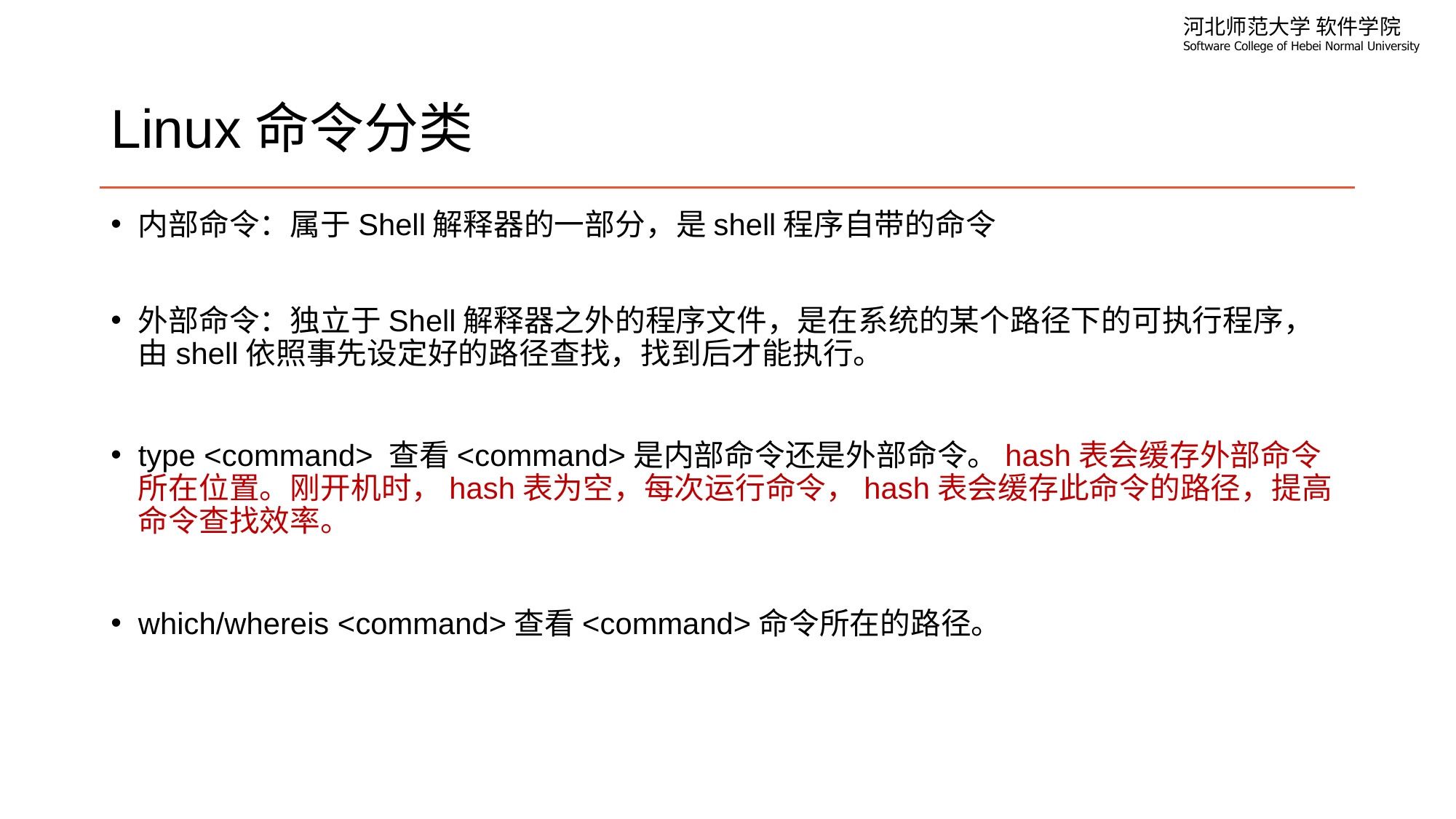

# Linux命令分类
内部命令：属于Shell解释器的一部分，是shell程序自带的命令

外部命令：独立于Shell解释器之外的程序文件，是在系统的某个路径下的可执行程序，由shell依照事先设定好的路径查找，找到后才能执行。

type <command> 查看<command>是内部命令还是外部命令。hash表会缓存外部命令所在位置。刚开机时，hash表为空，每次运行命令，hash表会缓存此命令的路径，提高命令查找效率。

which/whereis <command>查看<command>命令所在的路径。